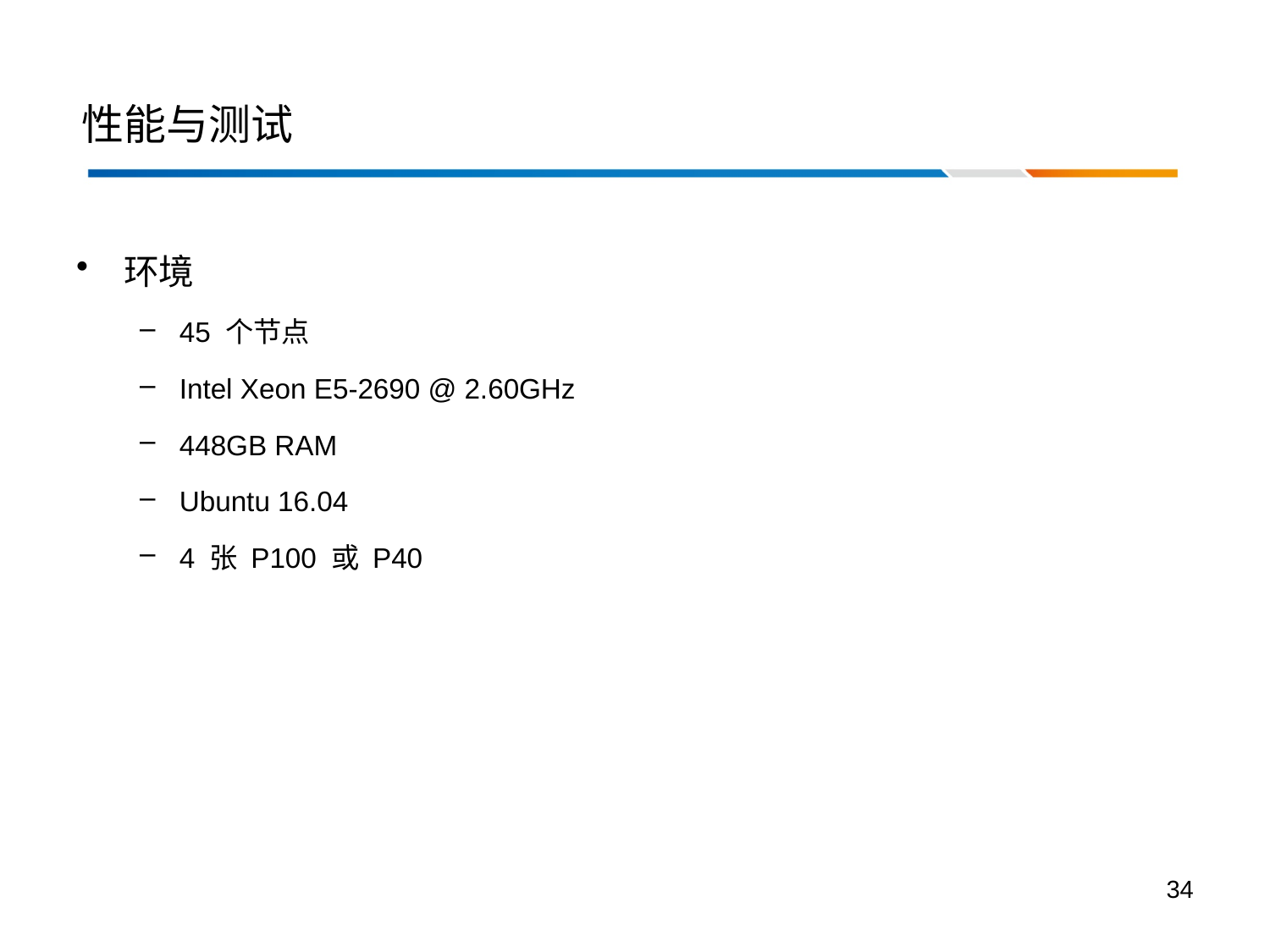

# 性能与测试
环境
45 个节点
Intel Xeon E5-2690 @ 2.60GHz
448GB RAM
Ubuntu 16.04
4 张 P100 或 P40
34